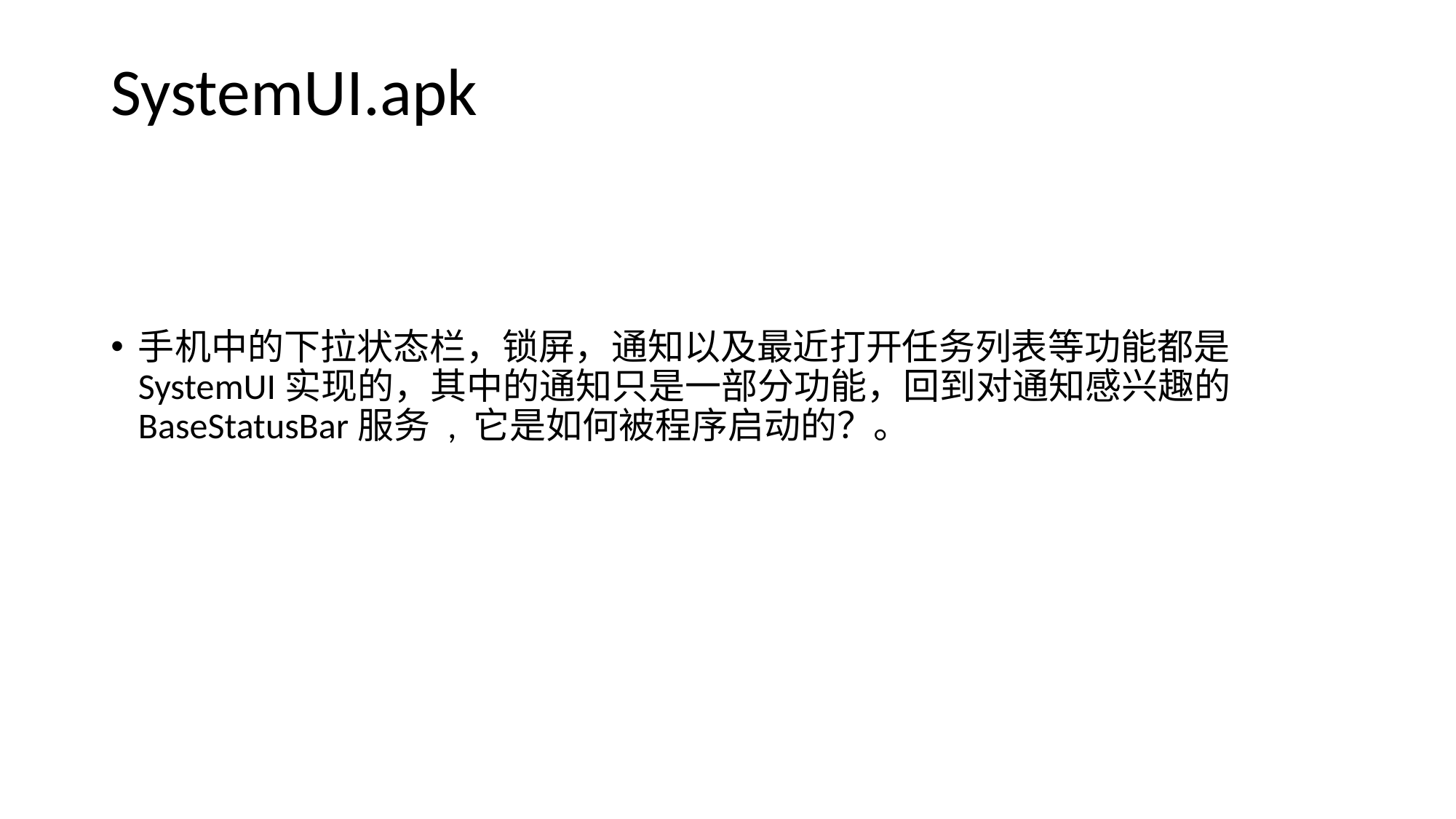

# SystemUI.apk

手机中的下拉状态栏，锁屏，通知以及最近打开任务列表等功能都是SystemUI实现的，其中的通知只是一部分功能，回到对通知感兴趣的BaseStatusBar服务 , 它是如何被程序启动的？。